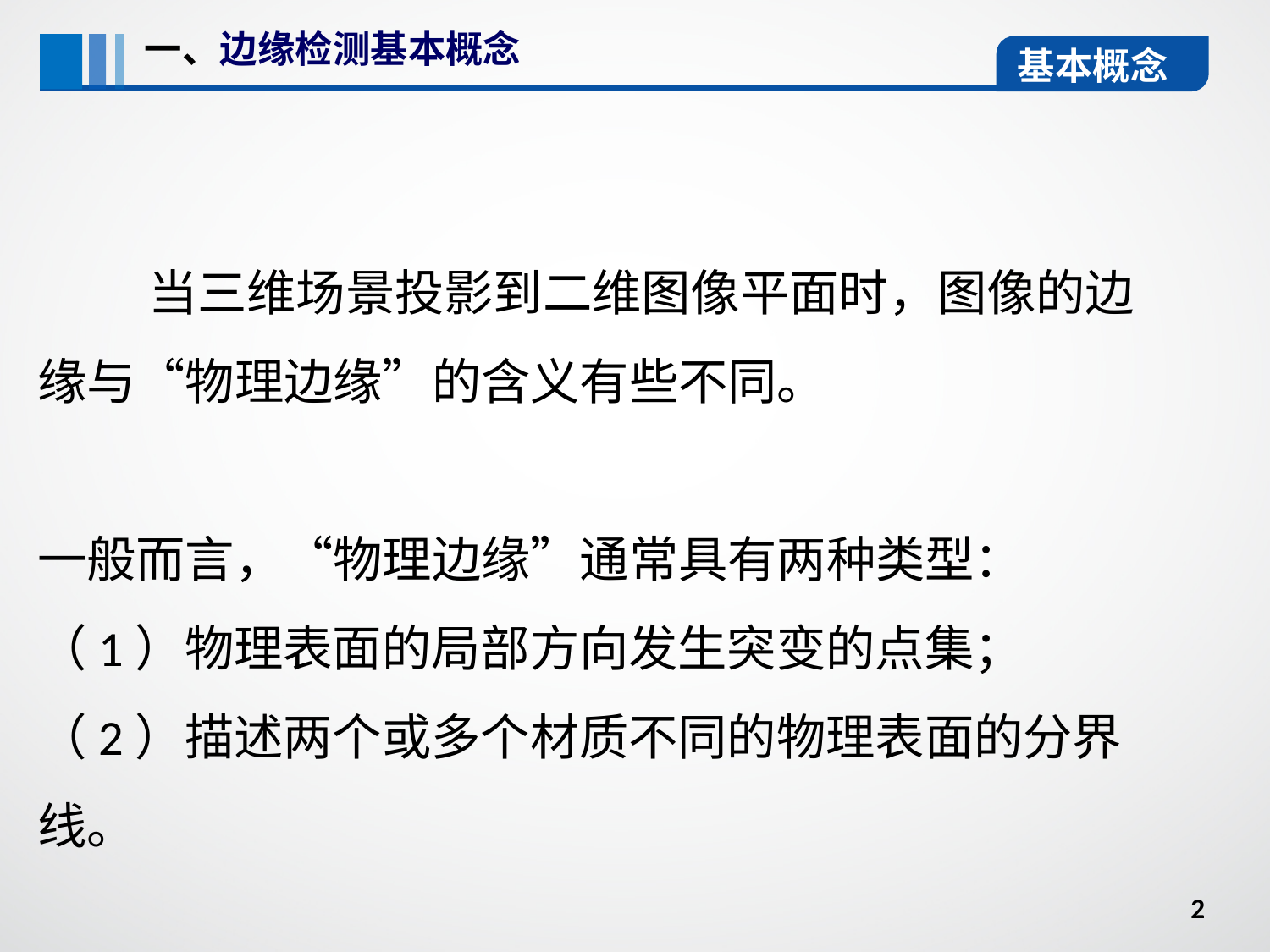

一、边缘检测基本概念
基本概念
         当三维场景投影到二维图像平面时，图像的边缘与“物理边缘”的含义有些不同。

一般而言，“物理边缘”通常具有两种类型：
（1）物理表面的局部方向发生突变的点集；
（2）描述两个或多个材质不同的物理表面的分界线。
2